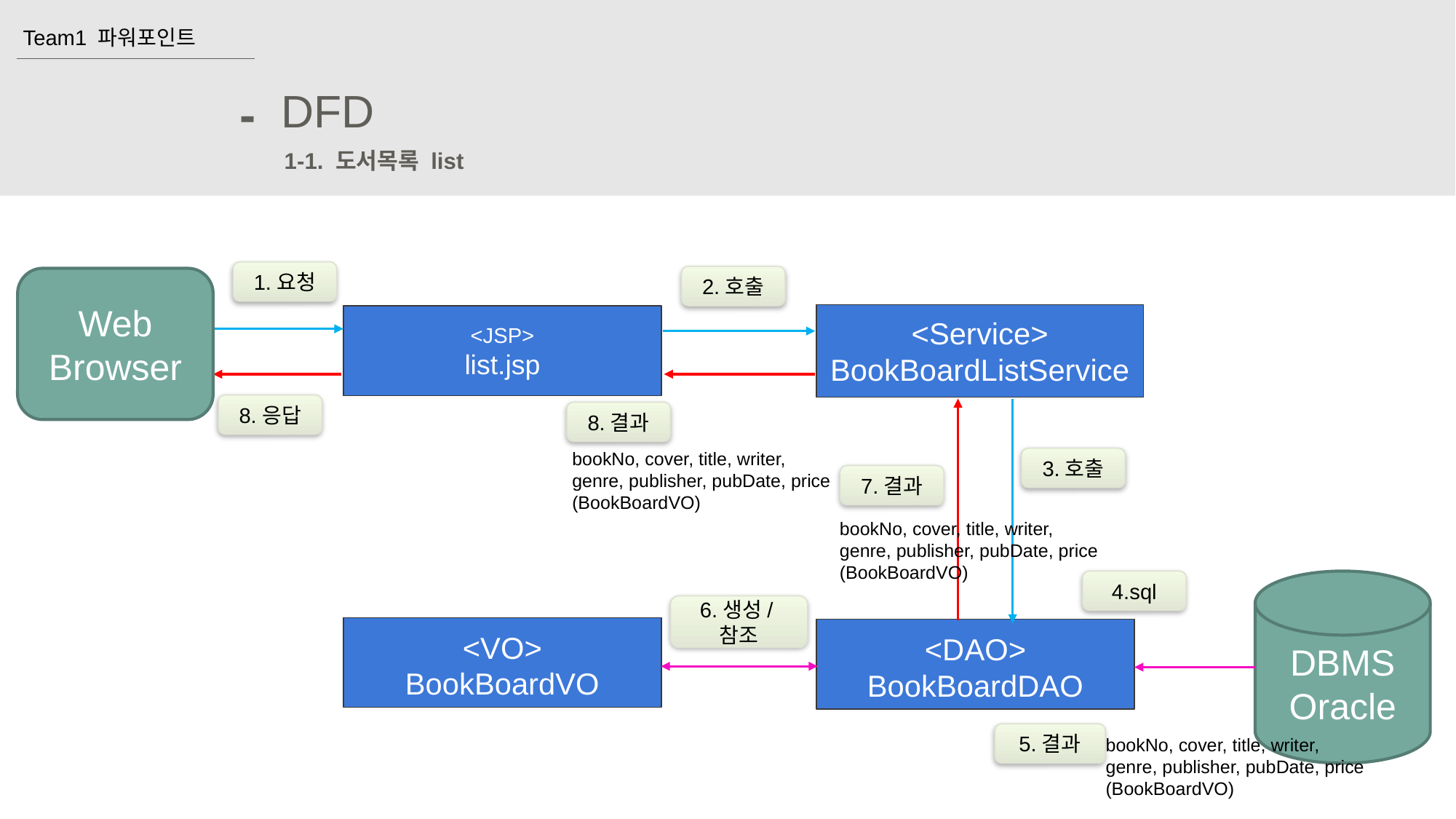

Team1 파워포인트
DFD
-
1-1. 도서목록 list
1.요청
2.호출
Web
Browser

<Service>
BookBoardListService

<JSP>
list.jsp
8.응답
8.결과
bookNo, cover, title, writer,
genre, publisher, pubDate, price
(BookBoardVO)
3.호출
7.결과
bookNo, cover, title, writer,
genre, publisher, pubDate, price
(BookBoardVO)
4.sql
DBMS
Oracle
6.생성/참조
<VO>
BookBoardVO
<DAO>
BookBoardDAO
5.결과
bookNo, cover, title, writer,
genre, publisher, pubDate, price
(BookBoardVO)